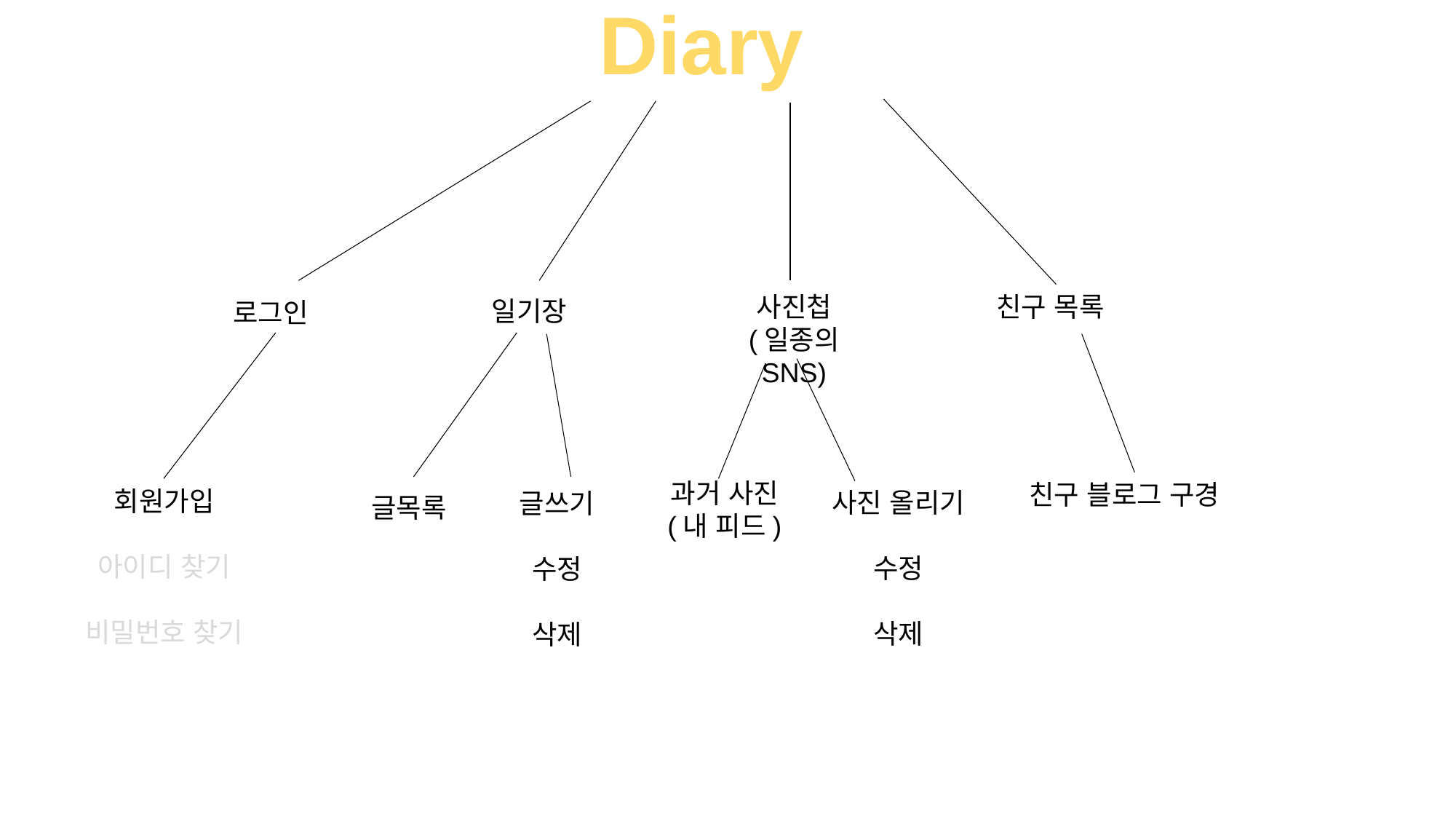

Diary
사진첩
(일종의 SNS)
친구 목록
일기장
로그인
과거 사진
(내 피드)
친구 블로그 구경
회원가입

아이디 찾기

비밀번호 찾기
사진 올리기

수정

삭제
글쓰기

수정

삭제
글목록